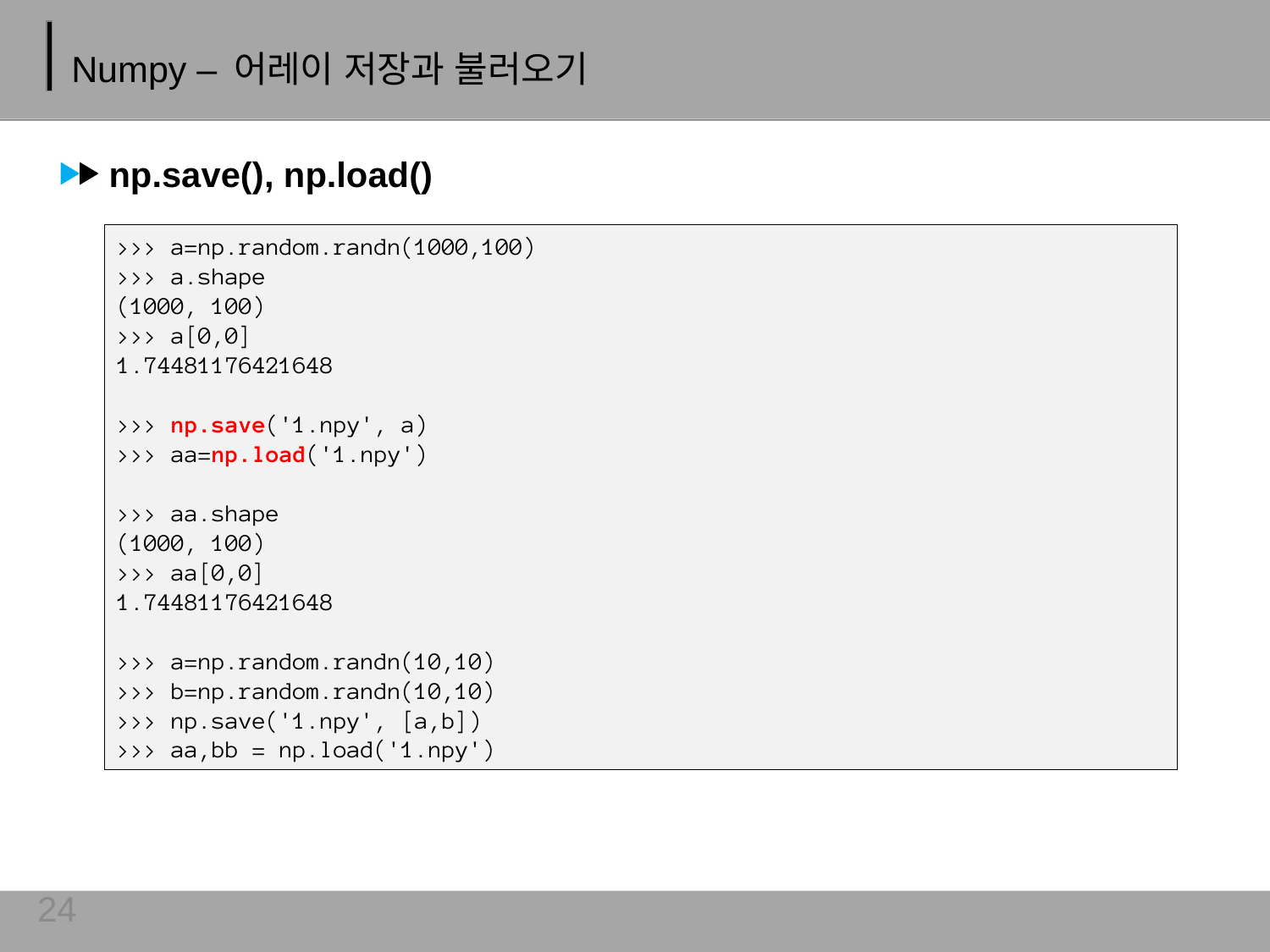

# Numpy – 어레이 저장과 불러오기
np.save(), np.load()
>>> a=np.random.randn(1000,100)
>>> a.shape
(1000, 100)
>>> a[0,0]
1.74481176421648

>>> np.save('1.npy', a)
>>> aa=np.load('1.npy')

>>> aa.shape
(1000, 100)
>>> aa[0,0]
1.74481176421648

>>> a=np.random.randn(10,10)
>>> b=np.random.randn(10,10)
>>> np.save('1.npy', [a,b])
>>> aa,bb = np.load('1.npy')
24